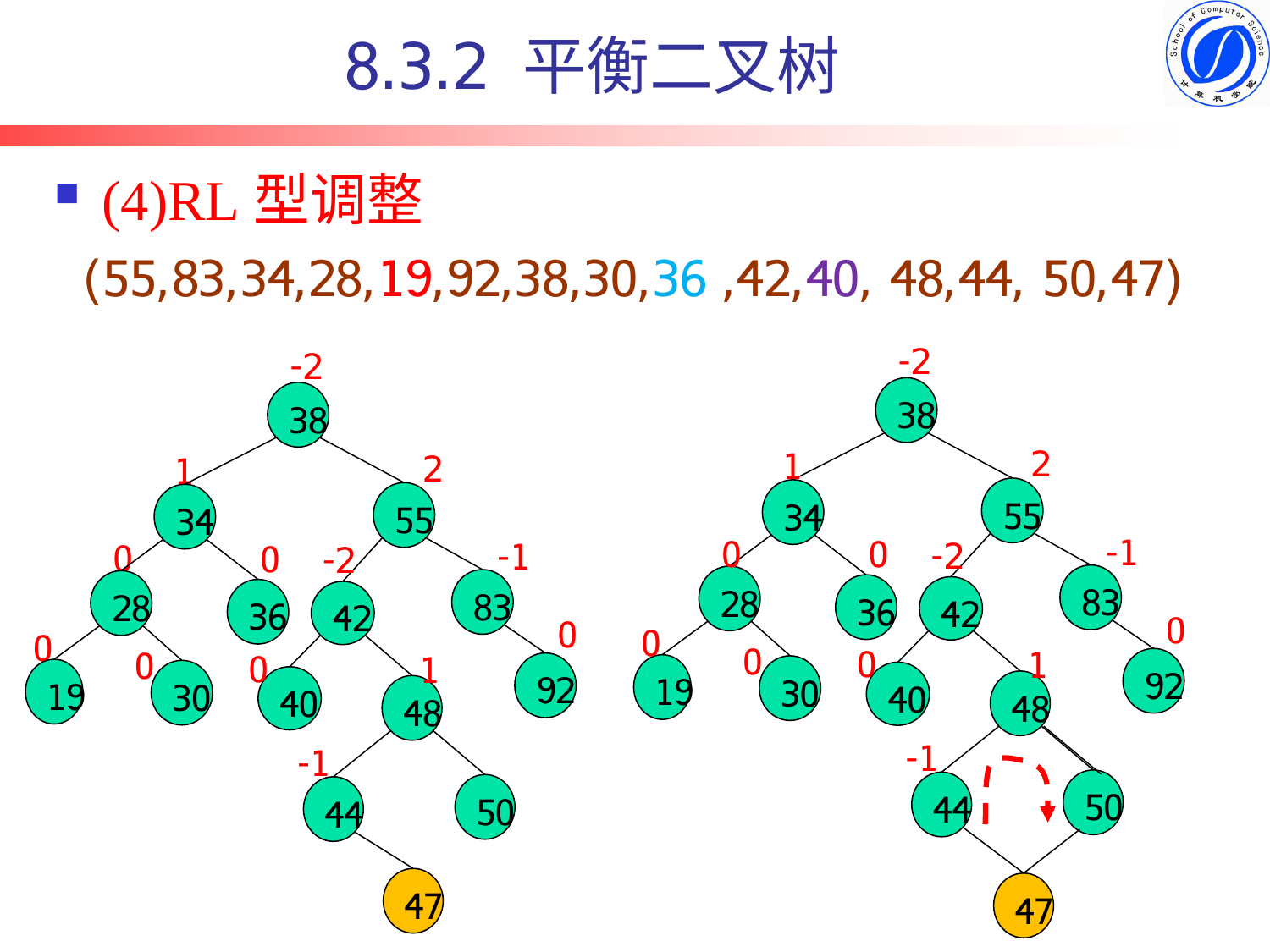

8.3.2 平衡二叉树
(4)RL型调整
(55,83,34,28,19,92,38,30,36 ,42,40, 48,44, 50,47)
-2
2
1
-1
0
0
-2
0
0
0
0
1
-1
-2
38
38
2
1
55
83
92
34
55
83
92
34
28
0
0
19
30
-1
0
0
-2
42
40
42
40
28
36
36
0
0
1
19
30
48
50
48
-1

44
50
44
47
47